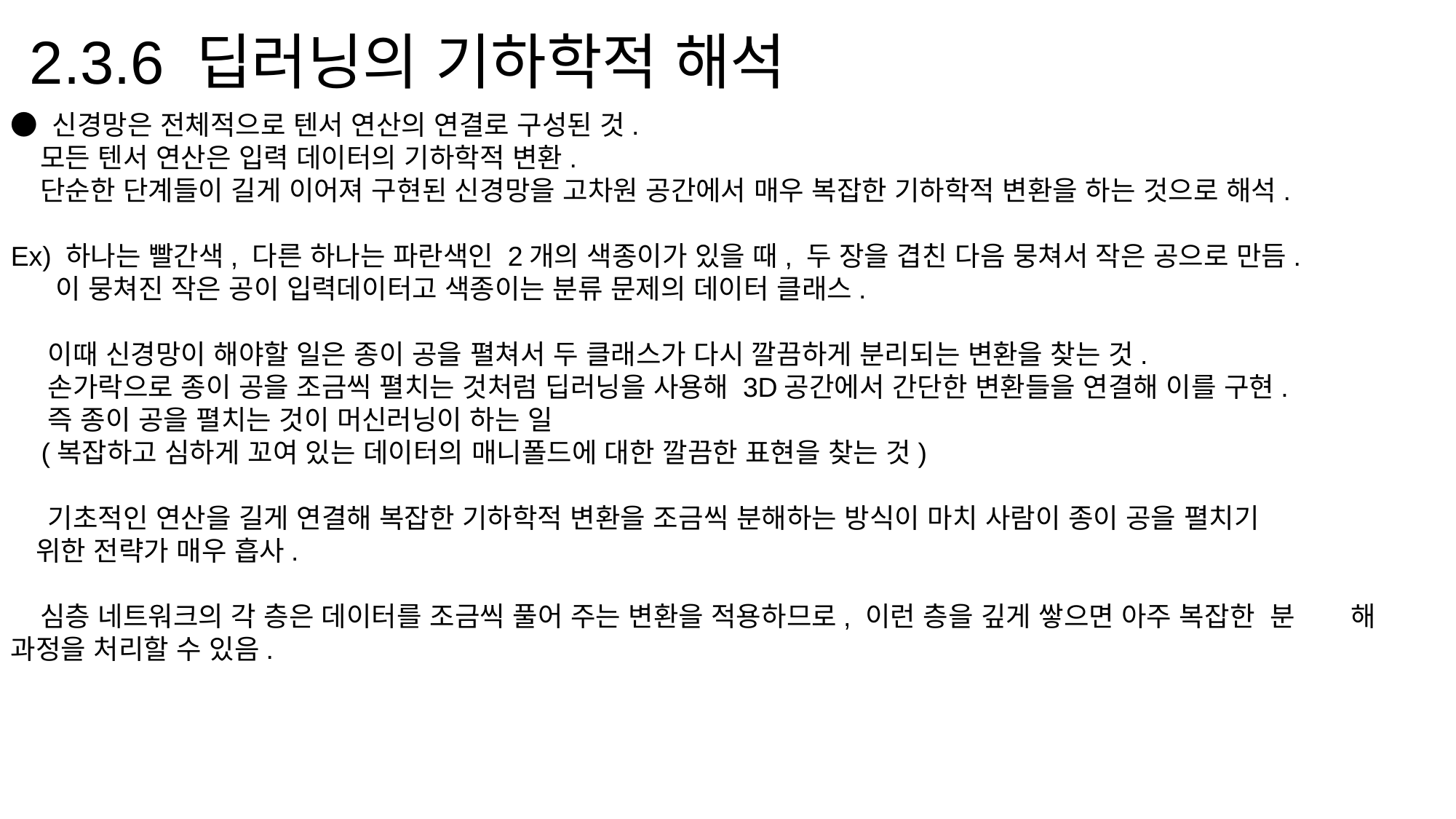

2.3.6 딥러닝의 기하학적 해석
● 신경망은 전체적으로 텐서 연산의 연결로 구성된 것.
   모든 텐서 연산은 입력 데이터의 기하학적 변환.
   단순한 단계들이 길게 이어져 구현된 신경망을 고차원 공간에서 매우 복잡한 기하학적 변환을 하는 것으로 해석.

Ex) 하나는 빨간색, 다른 하나는 파란색인 2개의 색종이가 있을 때, 두 장을 겹친 다음 뭉쳐서 작은 공으로 만듬.
     이 뭉쳐진 작은 공이 입력데이터고 색종이는 분류 문제의 데이터 클래스.

    이때 신경망이 해야할 일은 종이 공을 펼쳐서 두 클래스가 다시 깔끔하게 분리되는 변환을 찾는 것.
    손가락으로 종이 공을 조금씩 펼치는 것처럼 딥러닝을 사용해 3D공간에서 간단한 변환들을 연결해 이를 구현.
    즉 종이 공을 펼치는 것이 머신러닝이 하는 일
    (복잡하고 심하게 꼬여 있는 데이터의 매니폴드에 대한 깔끔한 표현을 찾는 것)

    기초적인 연산을 길게 연결해 복잡한 기하학적 변환을 조금씩 분해하는 방식이 마치 사람이 종이 공을 펼치기              ㅋ위한 전략가 매우 흡사.

   심층 네트워크의 각 층은 데이터를 조금씩 풀어 주는 변환을 적용하므로, 이런 층을 깊게 쌓으면 아주 복잡한  분    ㅋ해 과정을 처리할 수 있음.